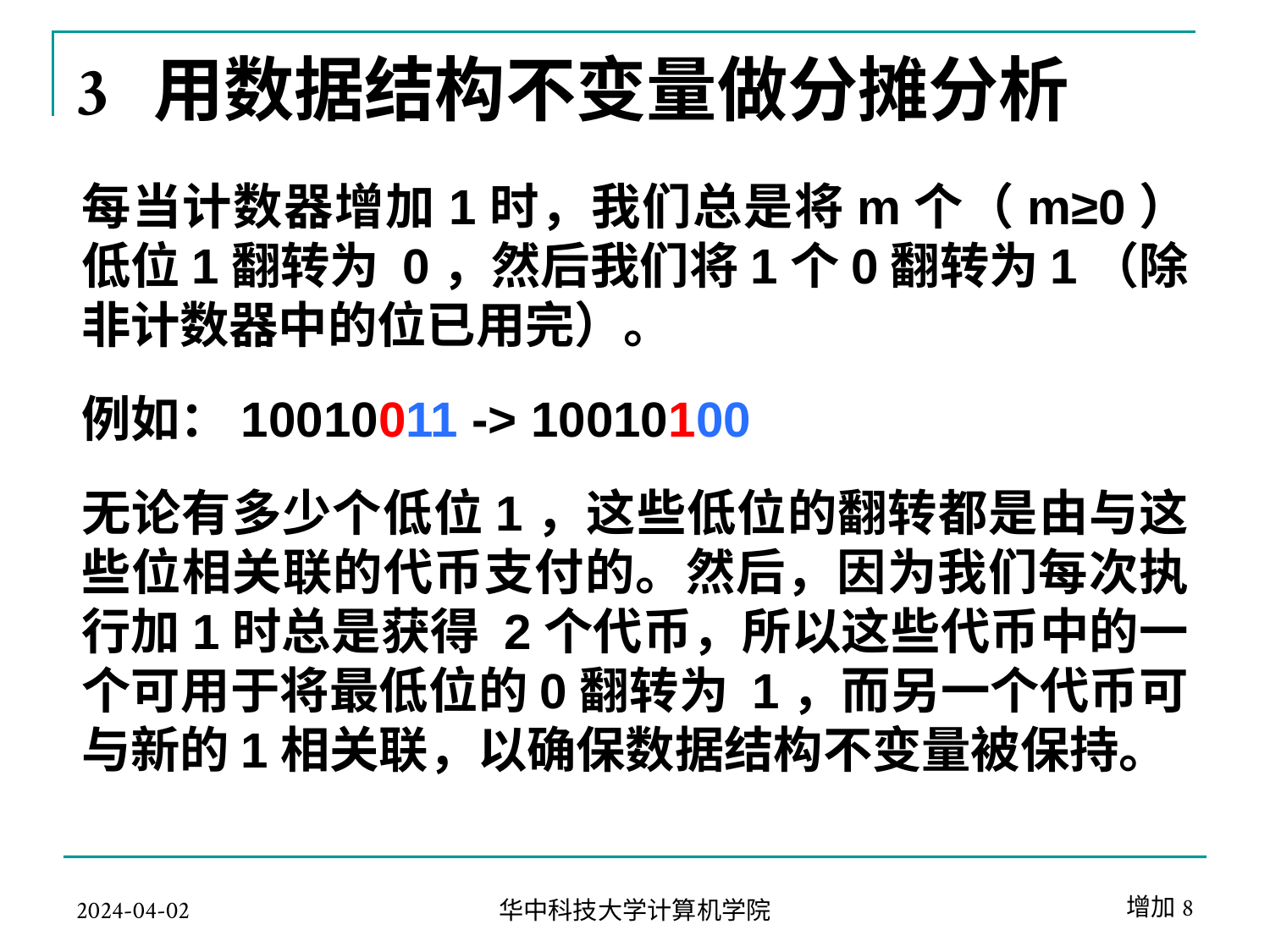

# 3  用数据结构不变量做分摊分析
每当计数器增加1时，我们总是将m个（m≥0）低位1翻转为 0，然后我们将1个0翻转为1（除非计数器中的位已用完）。
例如：10010011 -> 10010100
无论有多少个低位1，这些低位的翻转都是由与这些位相关联的代币支付的。然后，因为我们每次执行加1时总是获得 2个代币，所以这些代币中的一个可用于将最低位的0翻转为 1，而另一个代币可与新的1相关联，以确保数据结构不变量被保持。

2024-04-02
增加8
华中科技大学计算机学院